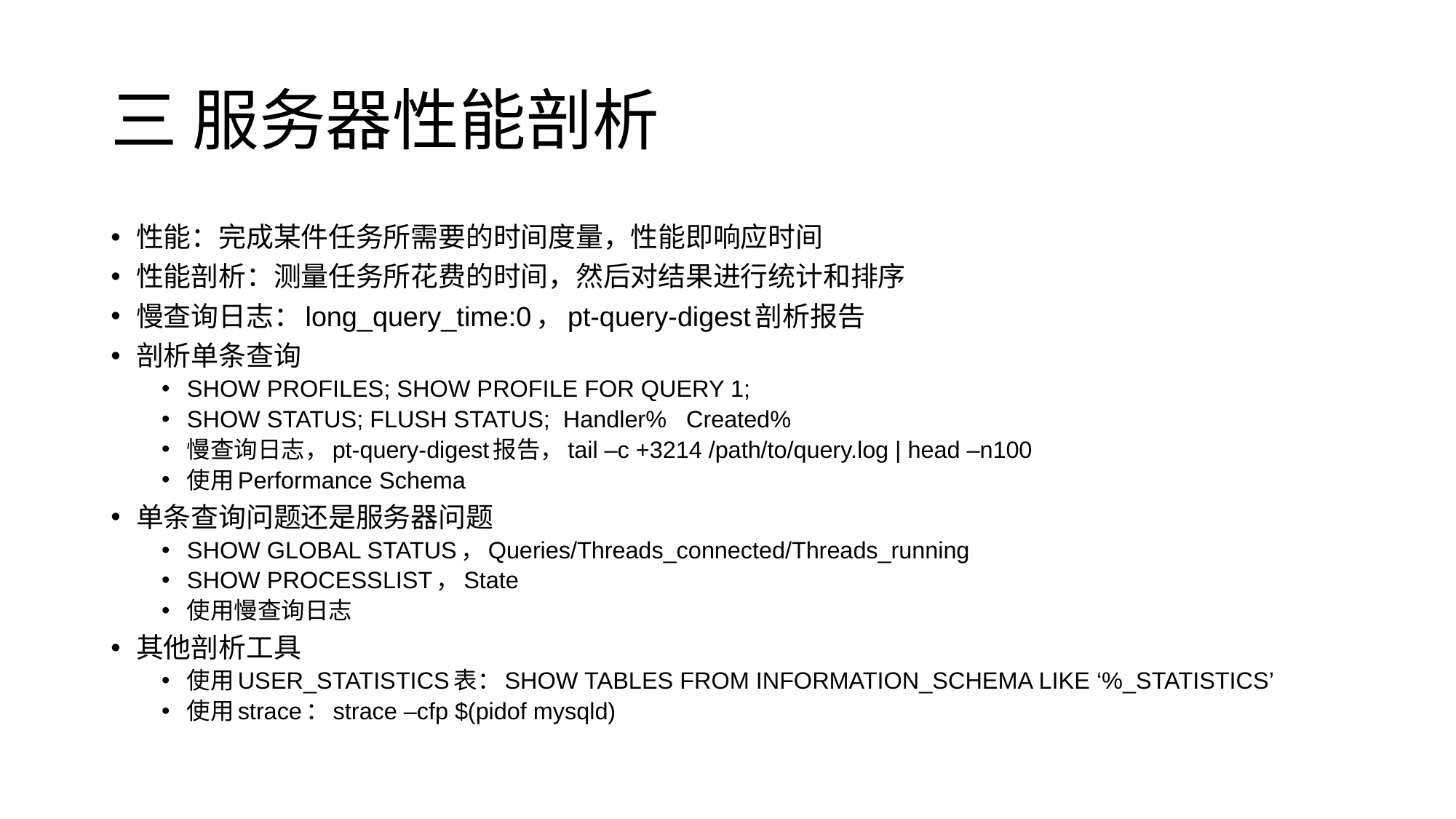

# 三 服务器性能剖析
性能：完成某件任务所需要的时间度量，性能即响应时间
性能剖析：测量任务所花费的时间，然后对结果进行统计和排序
慢查询日志：long_query_time:0，pt-query-digest剖析报告
剖析单条查询
SHOW PROFILES; SHOW PROFILE FOR QUERY 1;
SHOW STATUS; FLUSH STATUS;  Handler%   Created%
慢查询日志，pt-query-digest报告，tail –c +3214 /path/to/query.log | head –n100
使用Performance Schema
单条查询问题还是服务器问题
SHOW GLOBAL STATUS，Queries/Threads_connected/Threads_running
SHOW PROCESSLIST，State
使用慢查询日志
其他剖析工具
使用USER_STATISTICS表：SHOW TABLES FROM INFORMATION_SCHEMA LIKE ‘%_STATISTICS’
使用strace：strace –cfp $(pidof mysqld)